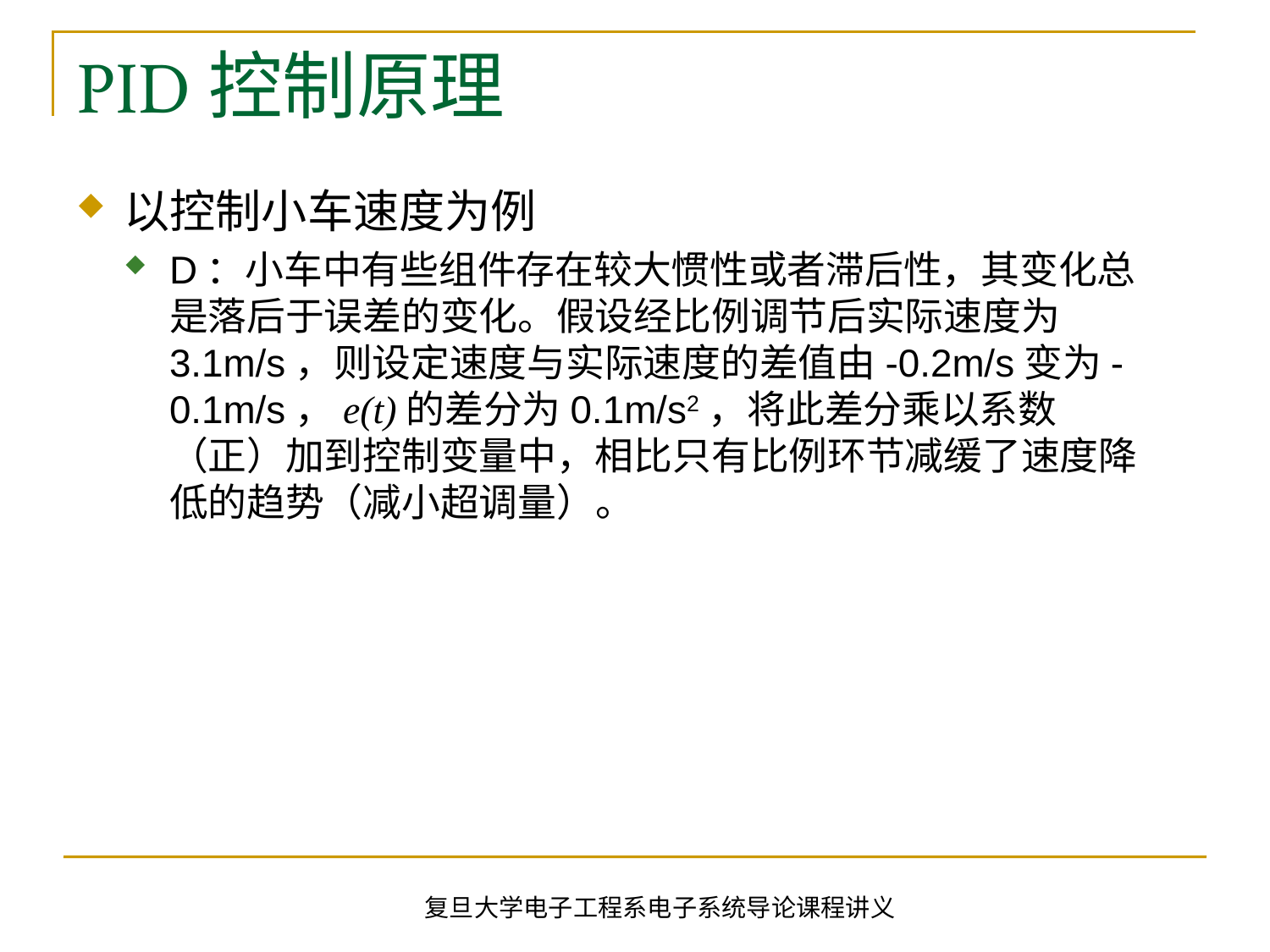

# PID控制原理
以控制小车速度为例
D：小车中有些组件存在较大惯性或者滞后性，其变化总是落后于误差的变化。假设经比例调节后实际速度为3.1m/s，则设定速度与实际速度的差值由-0.2m/s变为-0.1m/s，e(t)的差分为0.1m/s2，将此差分乘以系数（正）加到控制变量中，相比只有比例环节减缓了速度降低的趋势（减小超调量）。